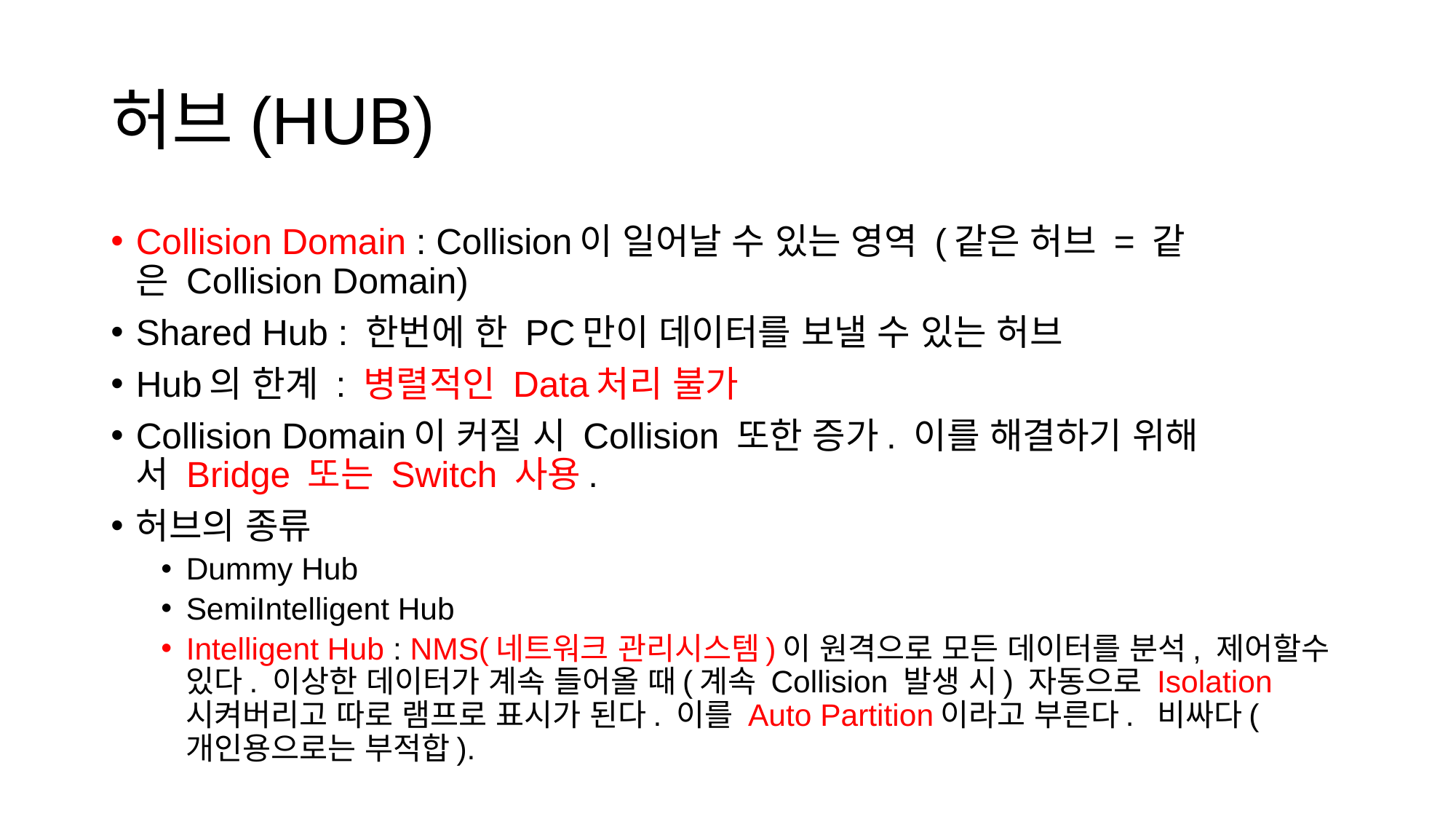

# 허브(HUB)
Collision Domain : Collision이 일어날 수 있는 영역 (같은 허브 = 같은 Collision Domain)
Shared Hub : 한번에 한 PC만이 데이터를 보낼 수 있는 허브
Hub의 한계 : 병렬적인 Data처리 불가
Collision Domain이 커질 시 Collision 또한 증가. 이를 해결하기 위해서 Bridge 또는 Switch 사용.
허브의 종류
Dummy Hub
SemiIntelligent Hub
Intelligent Hub : NMS(네트워크 관리시스템)이 원격으로 모든 데이터를 분석, 제어할수 있다. 이상한 데이터가 계속 들어올 때(계속 Collision 발생 시) 자동으로 Isolation 시켜버리고 따로 램프로 표시가 된다. 이를 Auto Partition이라고 부른다.  비싸다(개인용으로는 부적합).